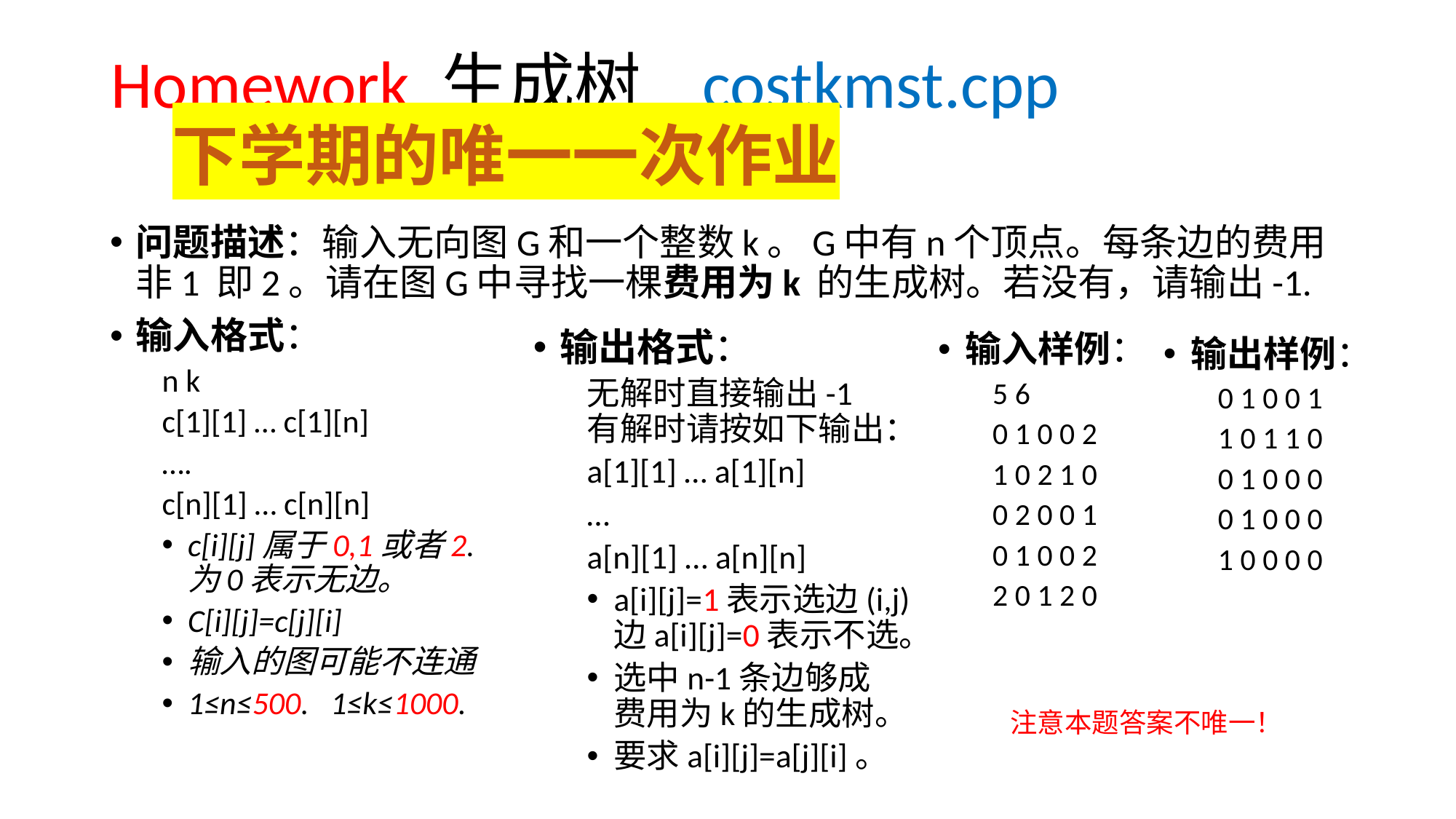

# Homework 生成树   costkmst.cpp 下学期的唯一一次作业
问题描述：输入无向图G和一个整数k。G中有n个顶点。每条边的费用非1 即2。请在图G中寻找一棵费用为k 的生成树。若没有，请输出-1.
输入格式：
n k
c[1][1] … c[1][n]
….
c[n][1] … c[n][n]
c[i][j]属于0,1或者2.
为0表示无边。
C[i][j]=c[j][i]
输入的图可能不连通
1≤n≤500.   1≤k≤1000.
输出格式：
无解时直接输出-1
有解时请按如下输出：
a[1][1] … a[1][n]
…
a[n][1] … a[n][n]
a[i][j]=1表示选边(i,j)
边a[i][j]=0表示不选。
选中n-1条边够成
费用为k的生成树。
要求a[i][j]=a[j][i]。
输入样例：
5 6
0 1 0 0 2
1 0 2 1 0
0 2 0 0 1
0 1 0 0 2
2 0 1 2 0
输出样例：
0 1 0 0 1
1 0 1 1 0
0 1 0 0 0
0 1 0 0 0
1 0 0 0 0

注意本题答案不唯一！